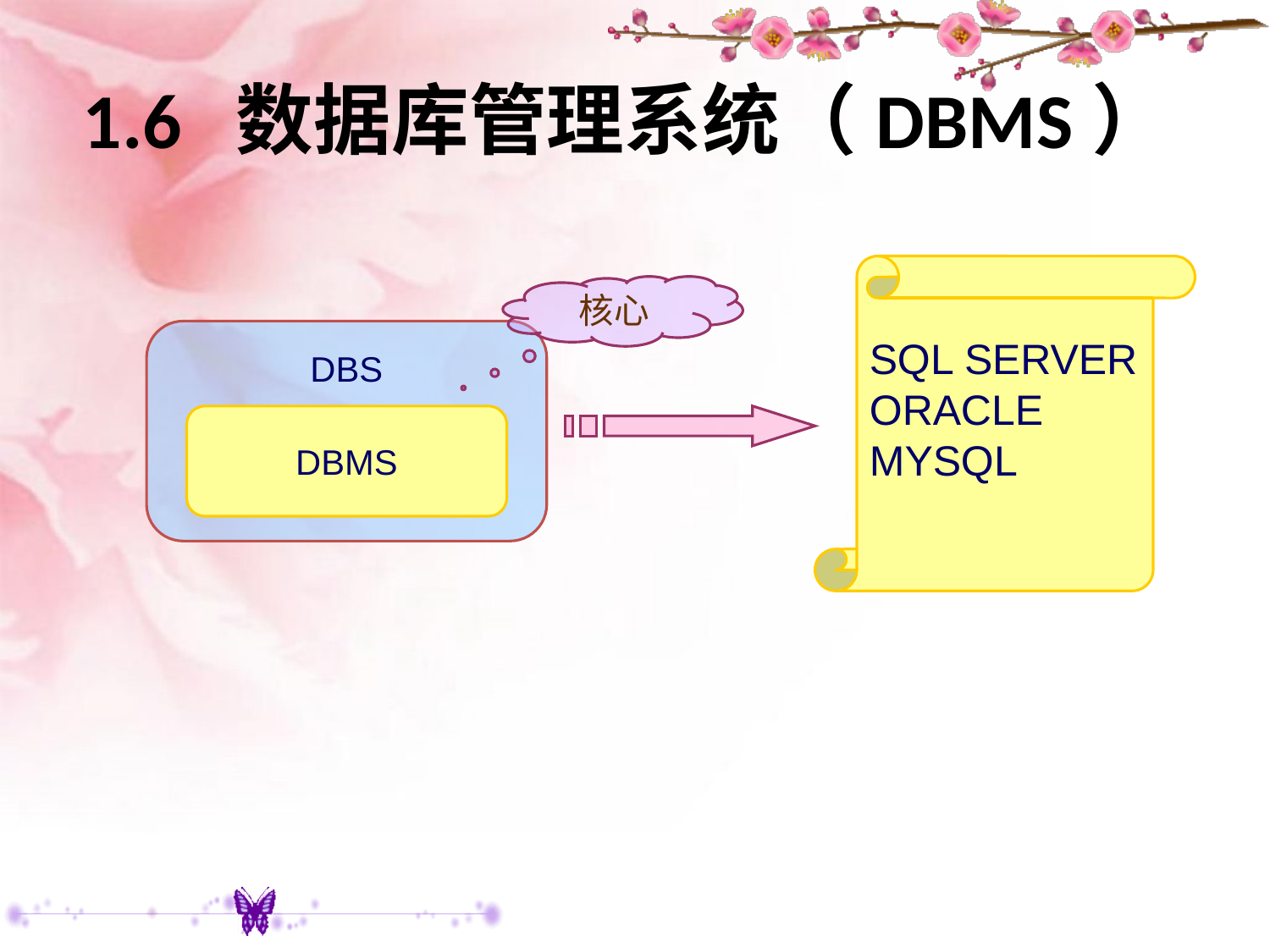

# 1.6  数据库管理系统（DBMS）
SQL SERVER
ORACLE
MYSQL

核心
DBS

DBMS